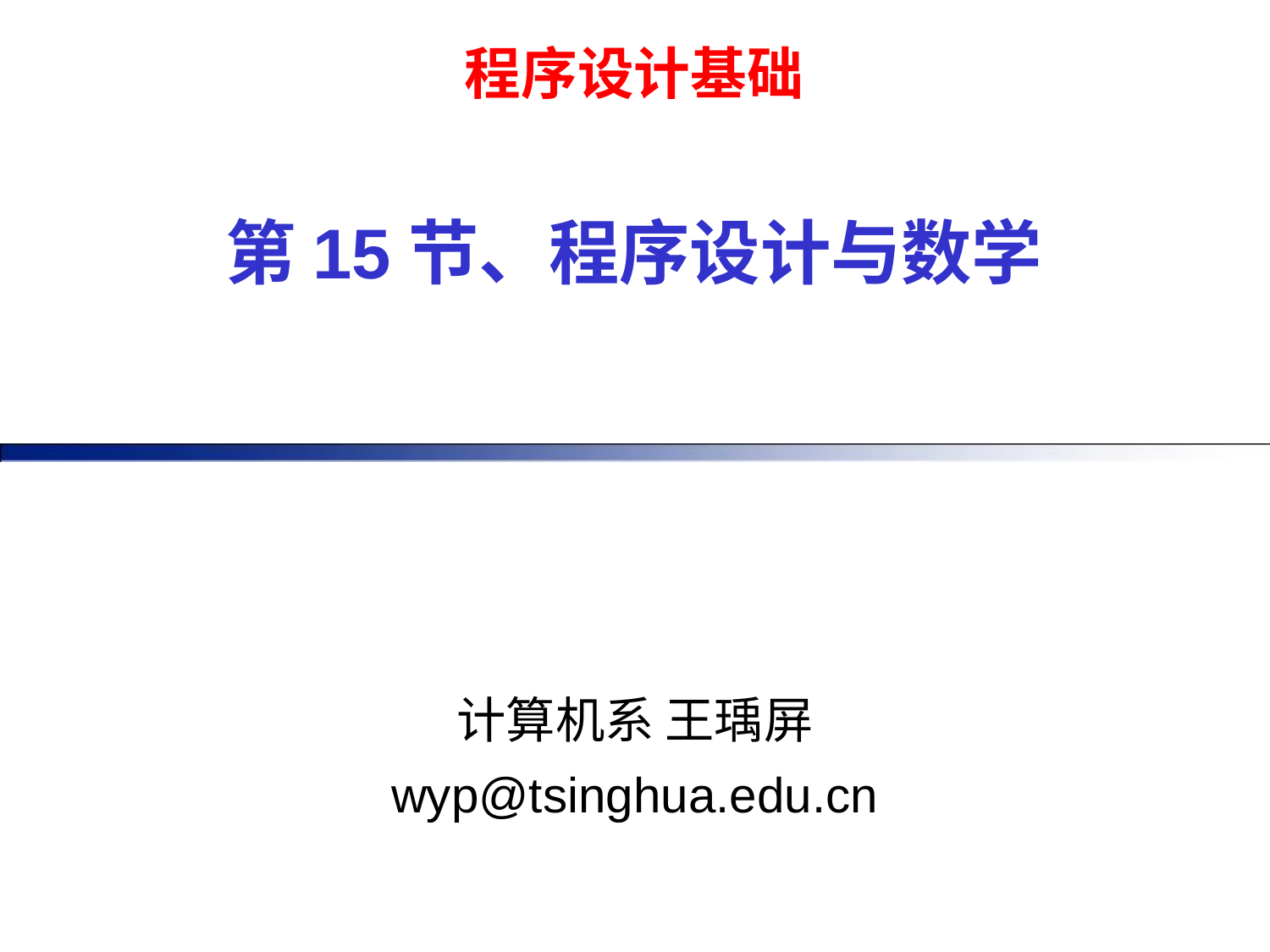

程序设计基础
# 第15节、程序设计与数学 第章
计算机系 王瑀屏
wyp@tsinghua.edu.cn